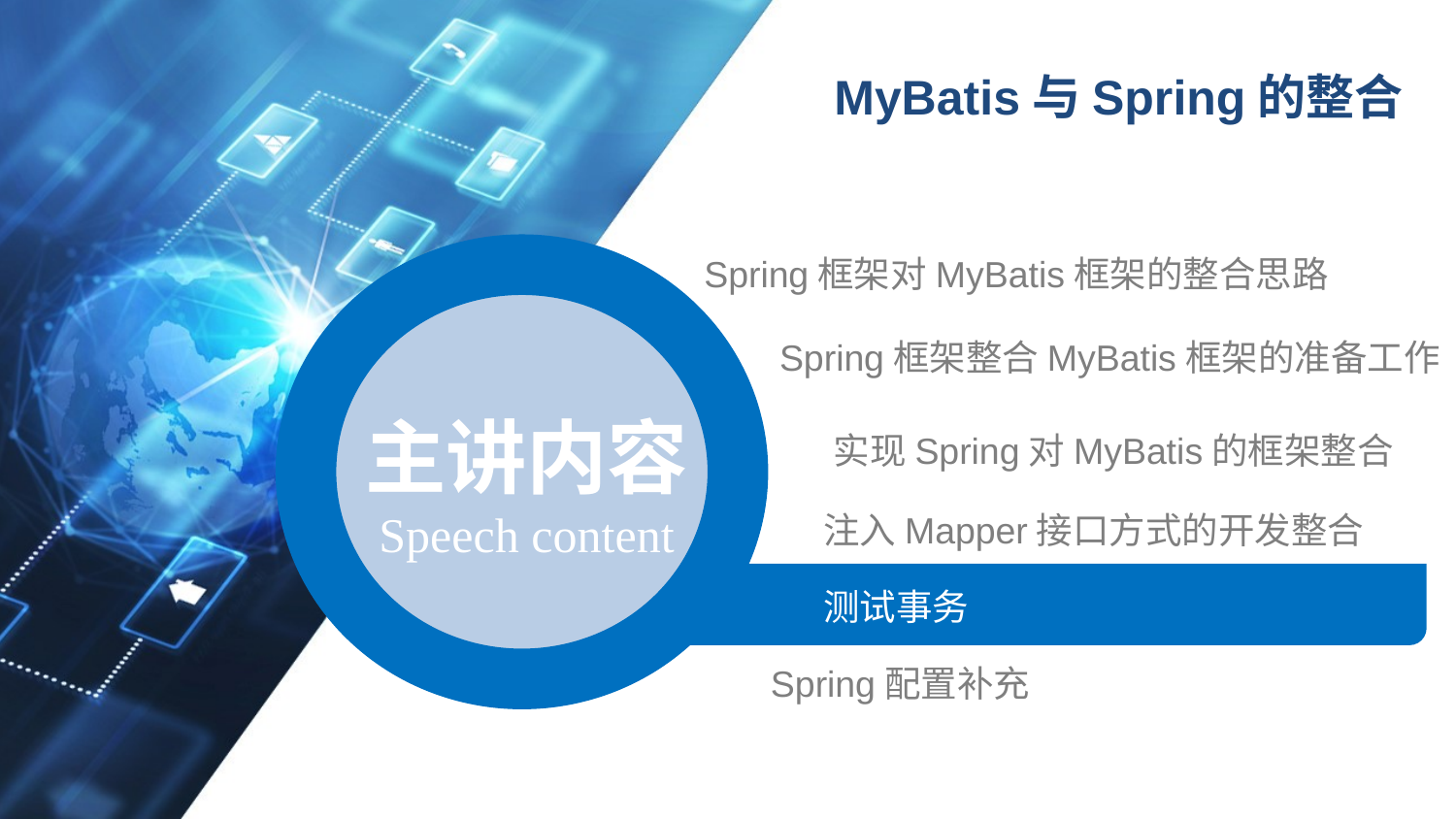

# MyBatis与Spring的整合
Spring框架对MyBatis框架的整合思路

主讲内容
Speech content
Spring框架整合MyBatis框架的准备工作
实现Spring对MyBatis的框架整合
注入Mapper接口方式的开发整合

测试事务
Spring配置补充